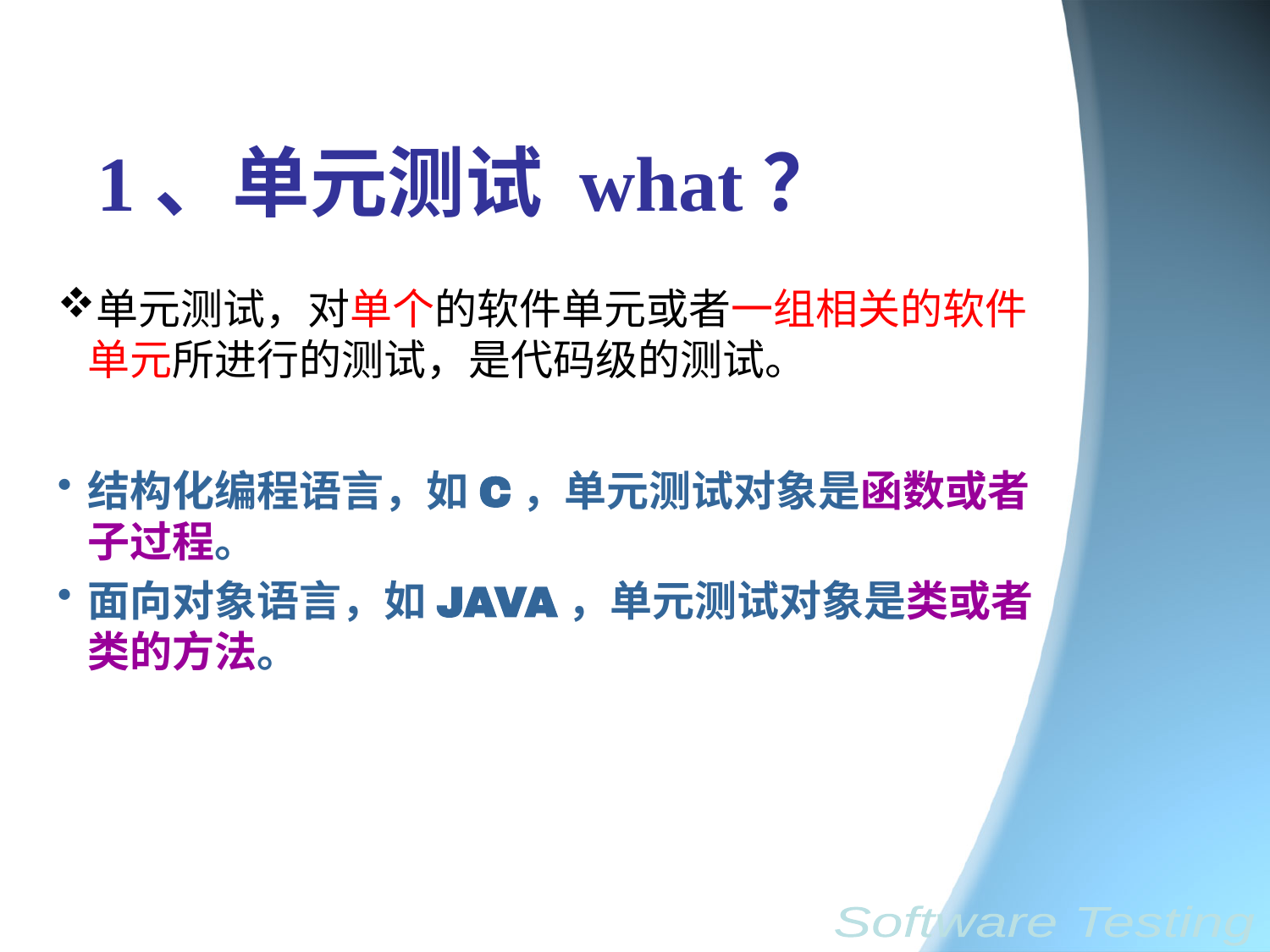

# 1、单元测试 what？
单元测试，对单个的软件单元或者一组相关的软件单元所进行的测试，是代码级的测试。

结构化编程语言，如C，单元测试对象是函数或者子过程。
面向对象语言，如JAVA，单元测试对象是类或者类的方法。